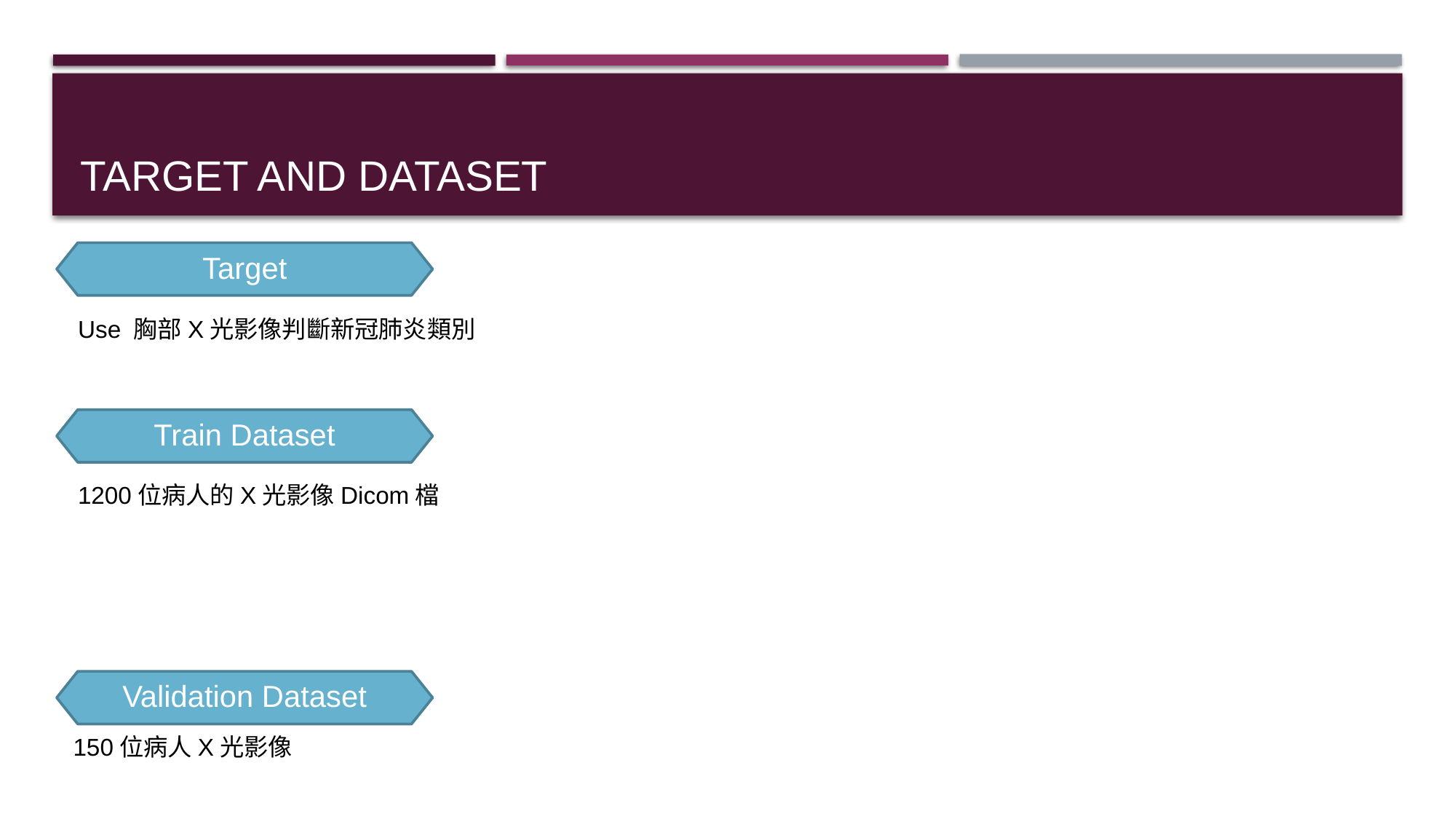

# Target and dataset

Target
Use 胸部X光影像判斷新冠肺炎類別

Train Dataset
1200位病人的X光影像Dicom檔

Validation Dataset

150位病人X光影像